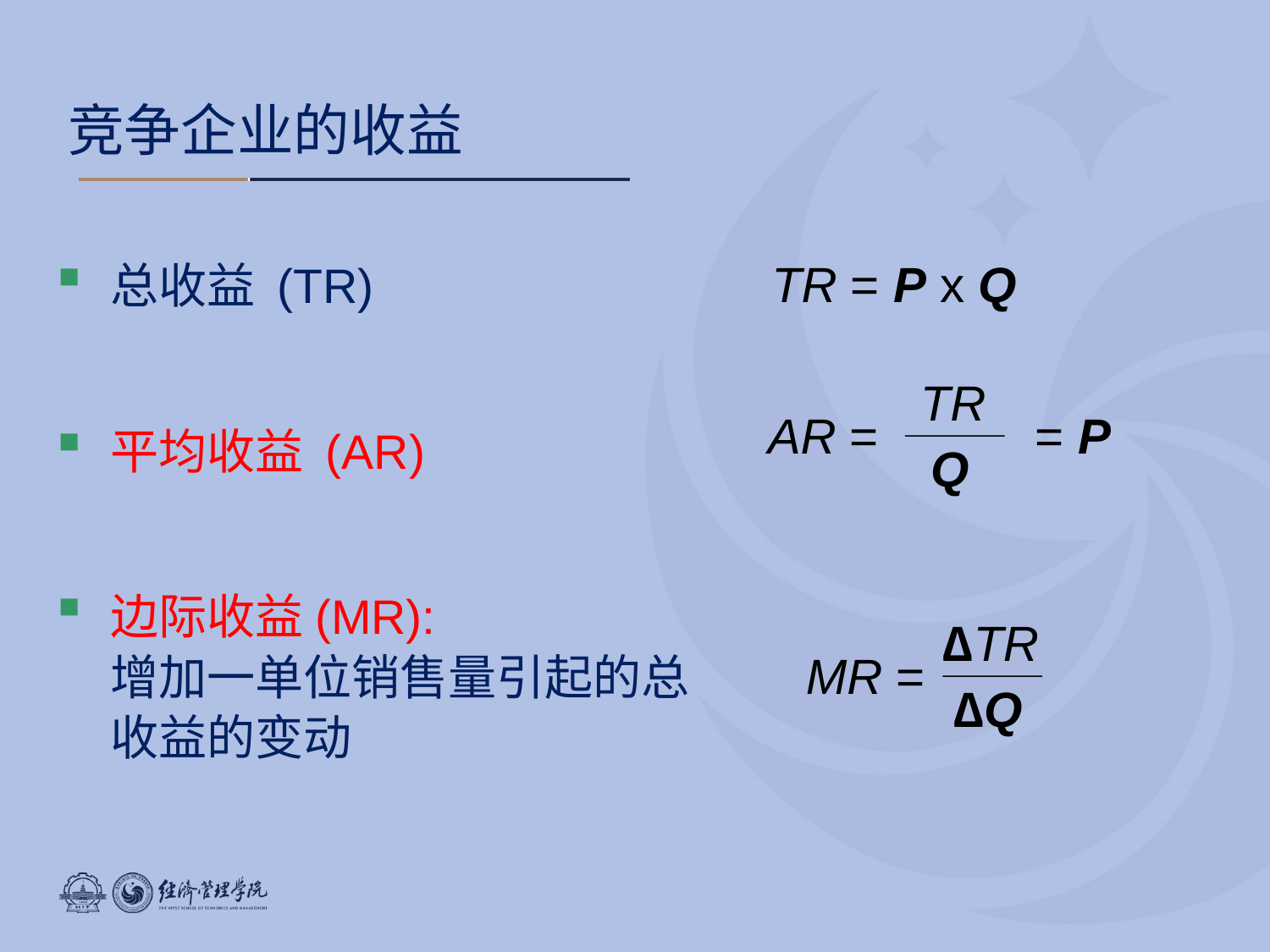

# 竞争企业的收益
总收益 (TR)

平均收益 (AR)

边际收益(MR):
增加一单位销售量引起的总收益的变动
TR = P x Q
TR
Q

= P
AR =
∆TR
∆Q

MR =